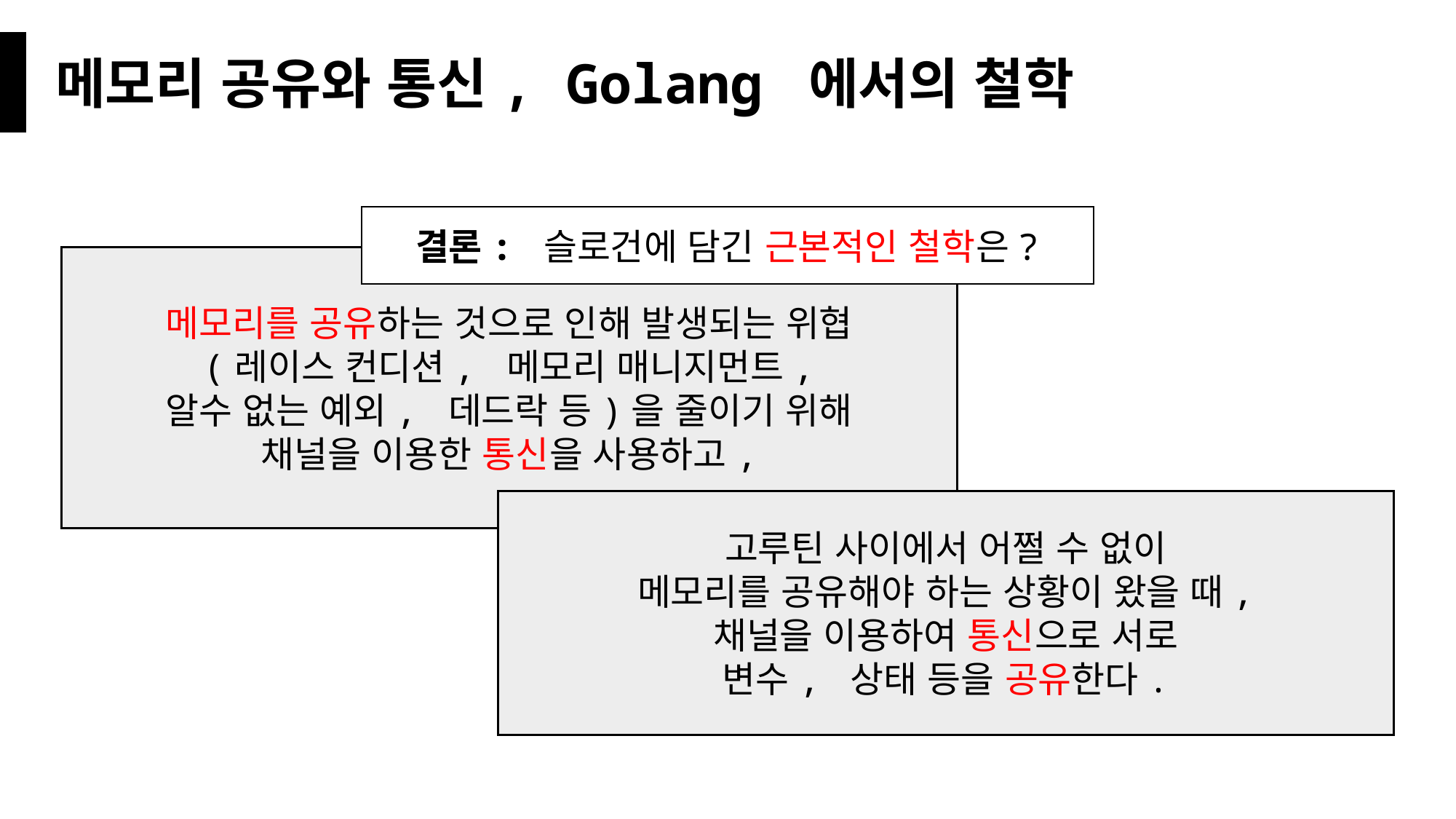

메모리 공유와 통신, Golang 에서의 철학
결론: 슬로건에 담긴 근본적인 철학은?
메모리를 공유하는 것으로 인해 발생되는 위협
(레이스 컨디션, 메모리 매니지먼트,
알수 없는 예외, 데드락 등)을 줄이기 위해
채널을 이용한 통신을 사용하고,
고루틴 사이에서 어쩔 수 없이
메모리를 공유해야 하는 상황이 왔을 때,
채널을 이용하여 통신으로 서로
변수, 상태 등을 공유한다.